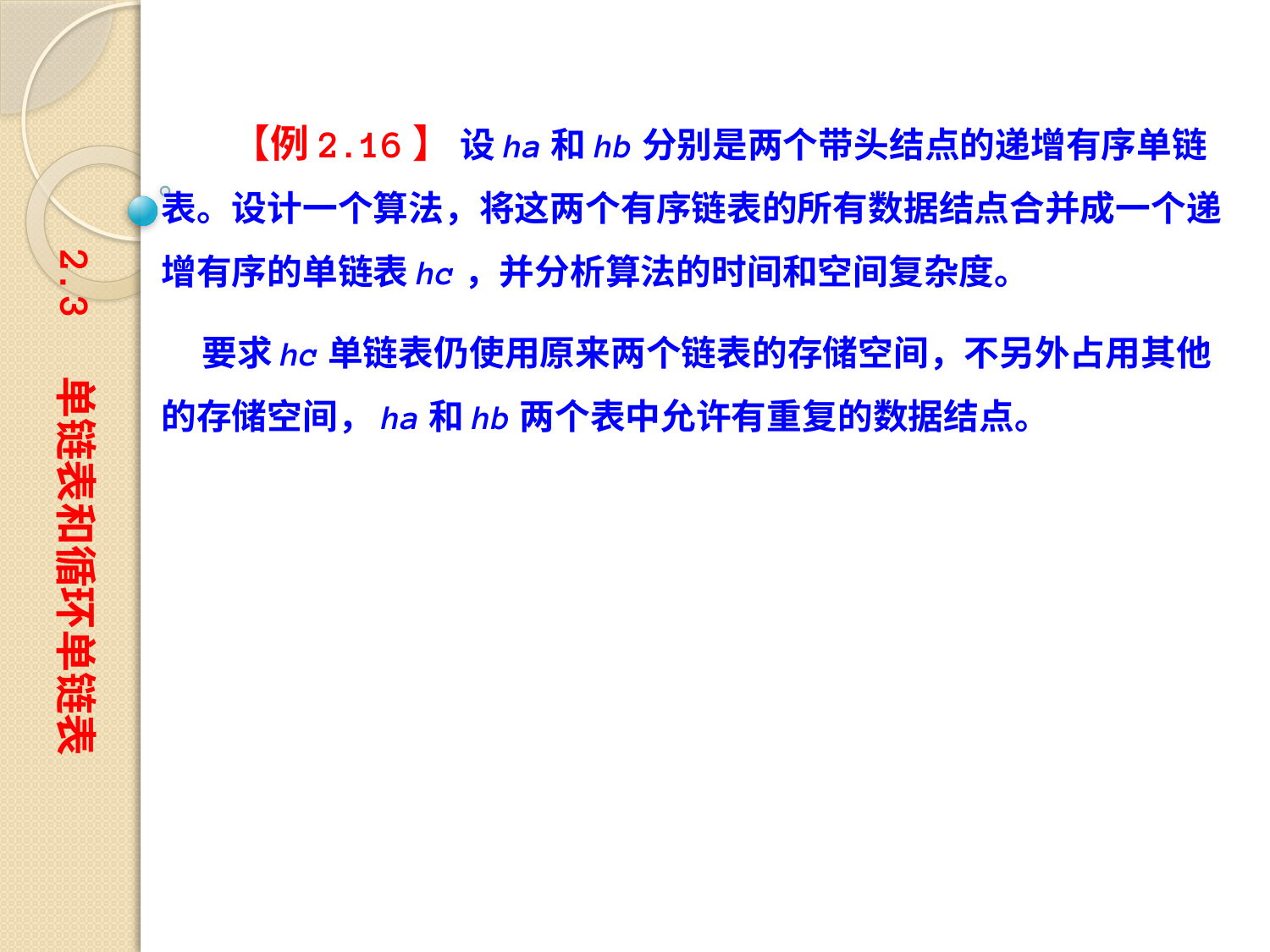

【例2.16】 设ha和hb分别是两个带头结点的递增有序单链表。设计一个算法，将这两个有序链表的所有数据结点合并成一个递增有序的单链表hc，并分析算法的时间和空间复杂度。
    要求hc单链表仍使用原来两个链表的存储空间，不另外占用其他的存储空间，ha和hb两个表中允许有重复的数据结点。
2.3  单链表和循环单链表